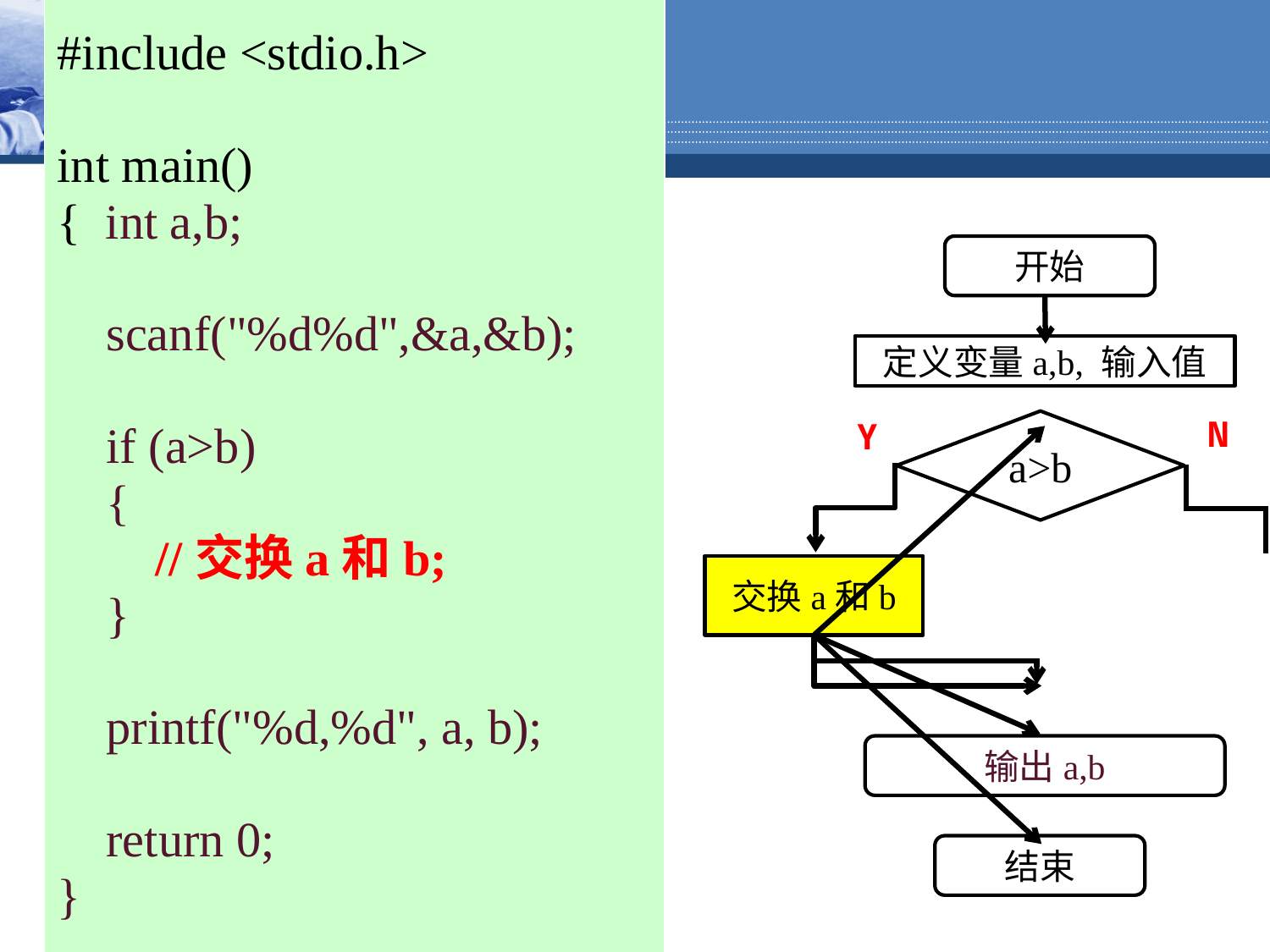

#include <stdio.h>
int main()
{  int a,b;

    scanf("%d%d",&a,&b);

    if (a>b)
    {
        //交换a和b;
    }

    printf("%d,%d", a, b);

    return 0;
}
开始
定义变量a,b, 输入值
N
Y
a>b
交换a和b
输出a,b
结束